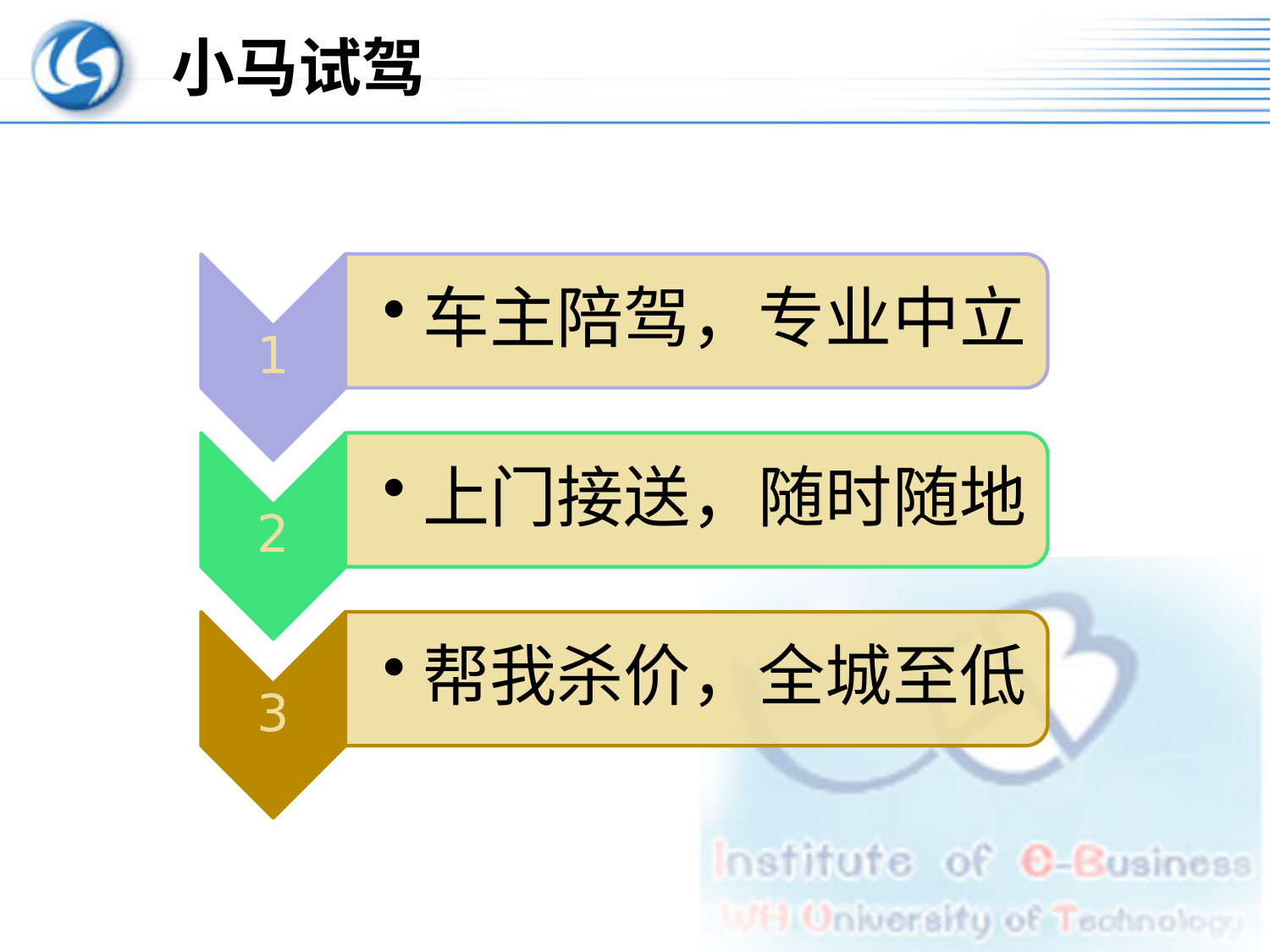

小马试驾
1
车主陪驾，专业中立
2
上门接送，随时随地
3
帮我杀价，全城至低